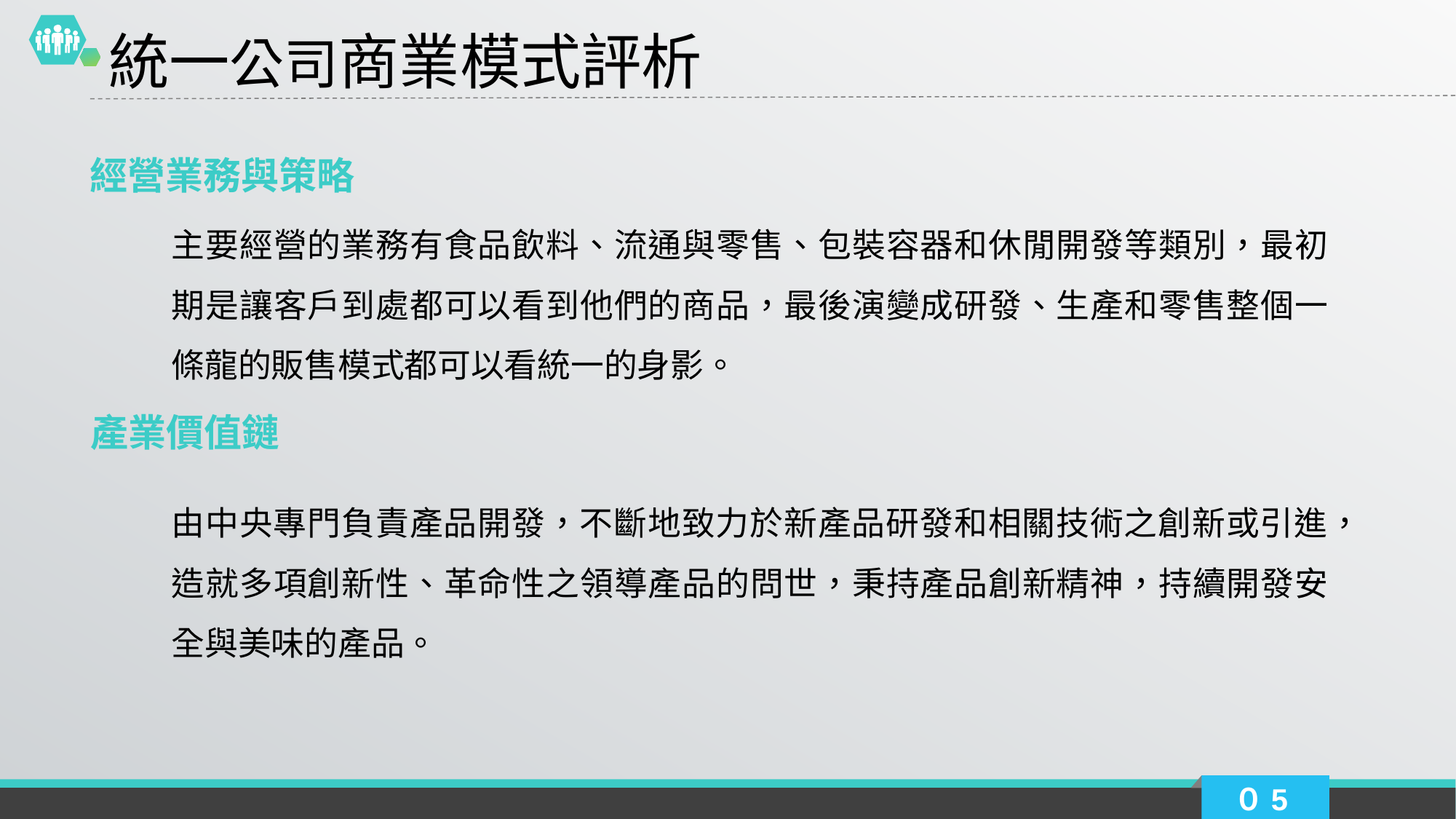

統一公司商業模式評析

經營業務與策略
主要經營的業務有食品飲料、流通與零售、包裝容器和休閒開發等類別，最初期是讓客戶到處都可以看到他們的商品，最後演變成研發、生產和零售整個一條龍的販售模式都可以看統一的身影。
產業價值鏈
由中央專門負責產品開發，不斷地致力於新產品研發和相關技術之創新或引進，造就多項創新性、革命性之領導產品的問世，秉持產品創新精神，持續開發安全與美味的產品。

０5